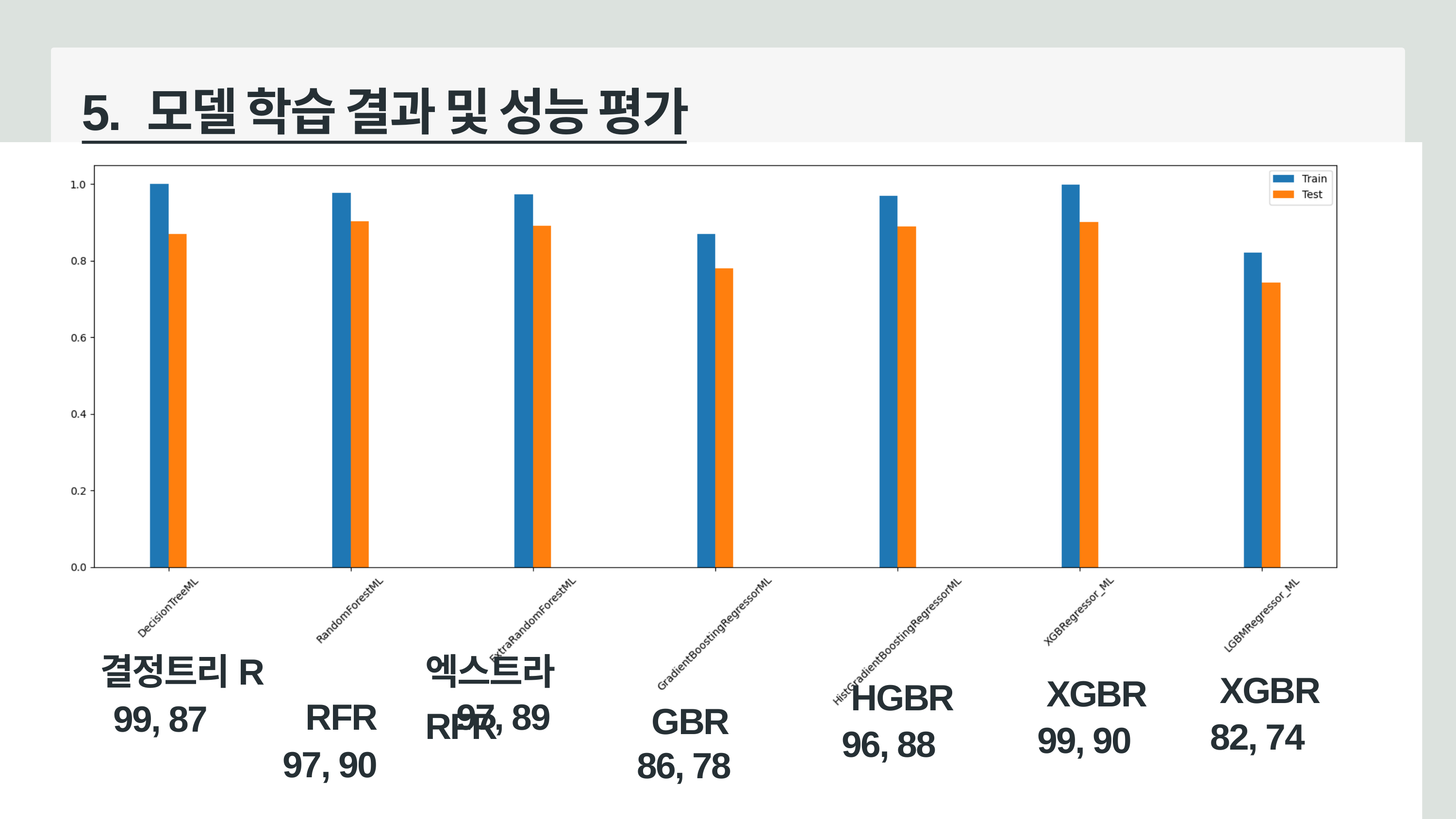

5. 모델 학습 결과 및 성능 평가

결정트리R
엑스트라RFR
XGBR
XGBR
HGBR
RFR
97, 89
99, 87
GBR
82, 74
99, 90
96, 88
97, 90
86, 78